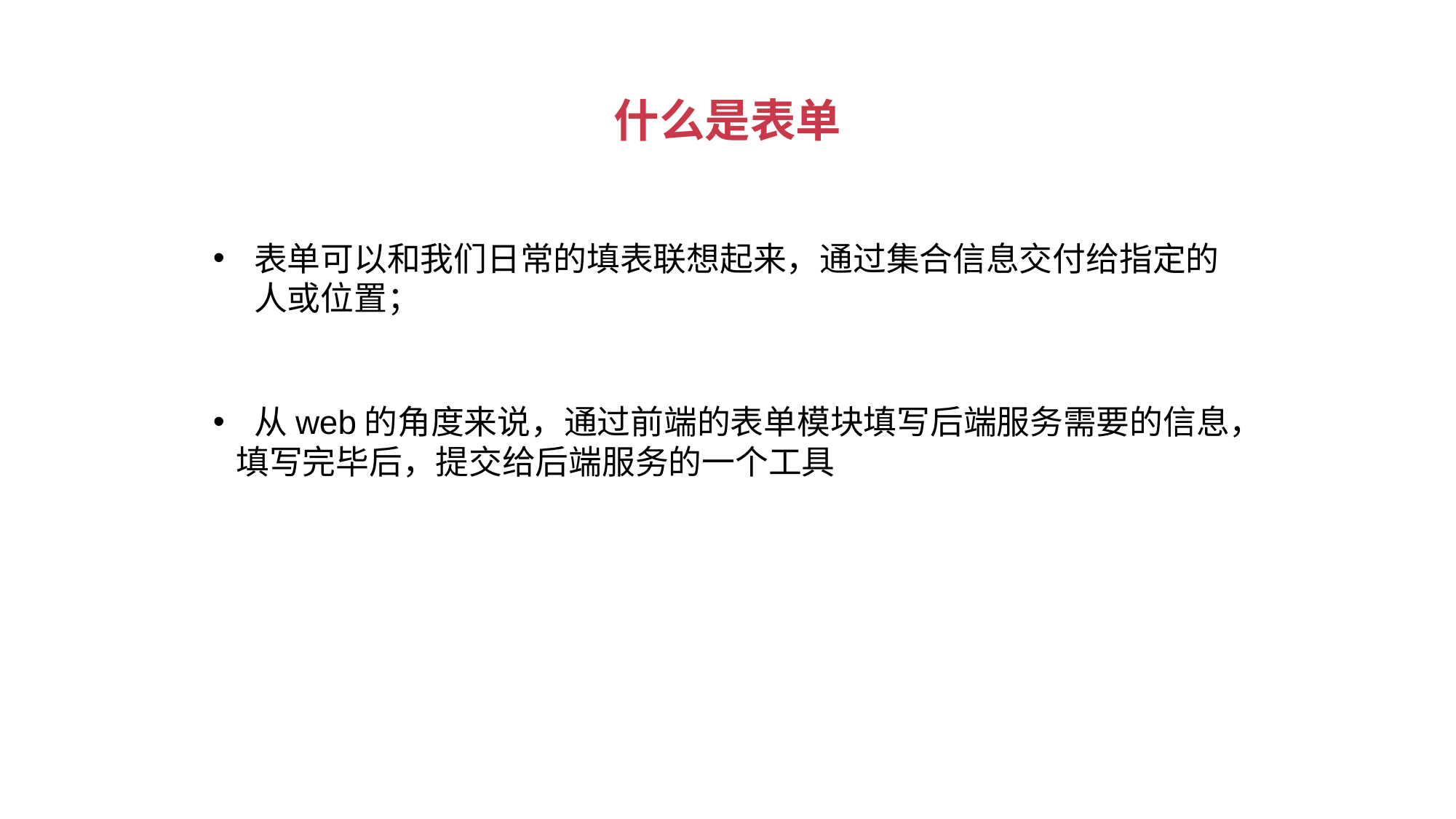

# 什么是表单
表单可以和我们日常的填表联想起来，通过集合信息交付给指定的人或位置；
从web的角度来说，通过前端的表单模块填写后端服务需要的信息，
  填写完毕后，提交给后端服务的一个工具